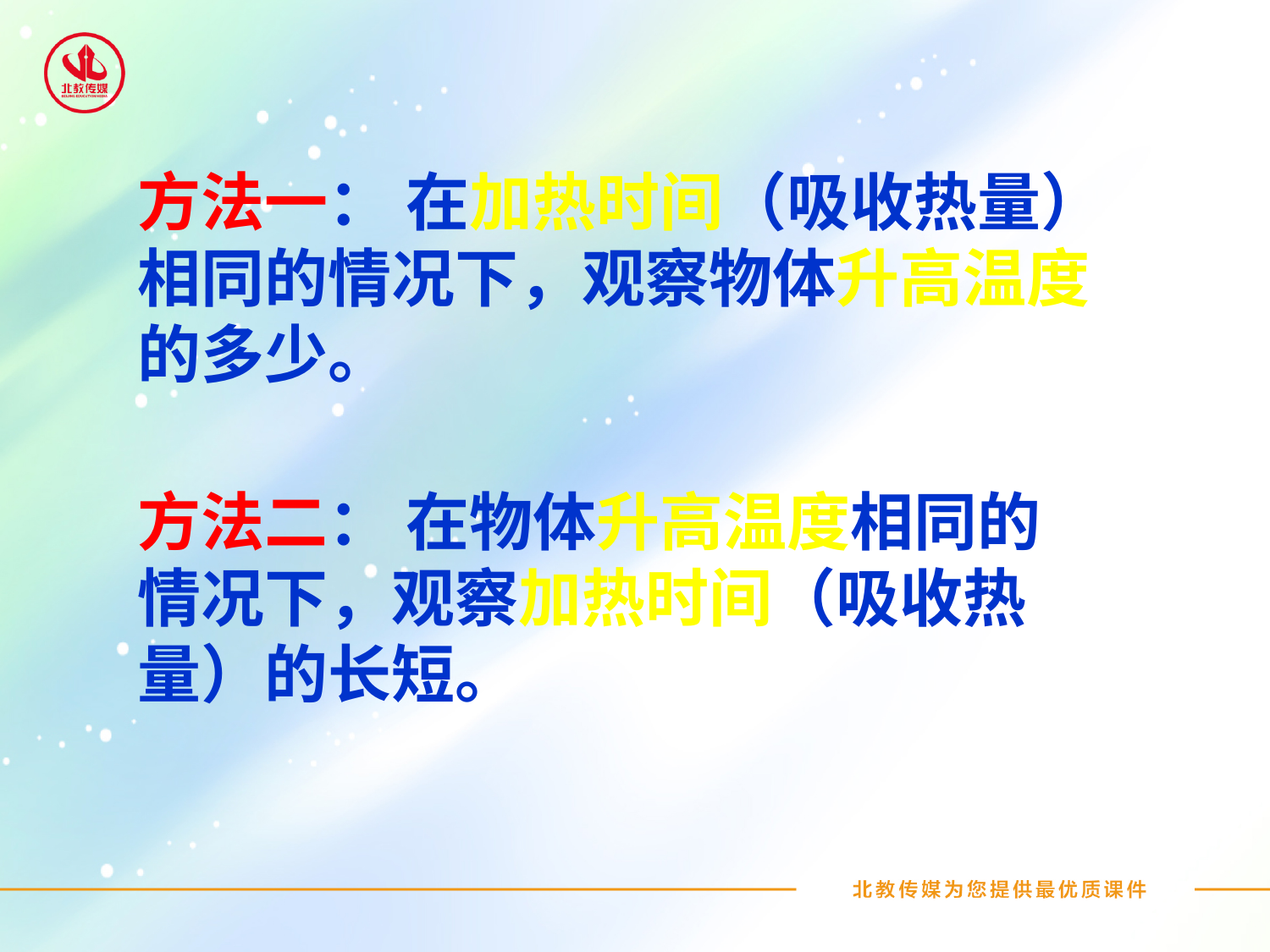

方法一： 在加热时间（吸收热量）相同的情况下，观察物体升高温度的多少。
方法二： 在物体升高温度相同的情况下，观察加热时间（吸收热量）的长短。